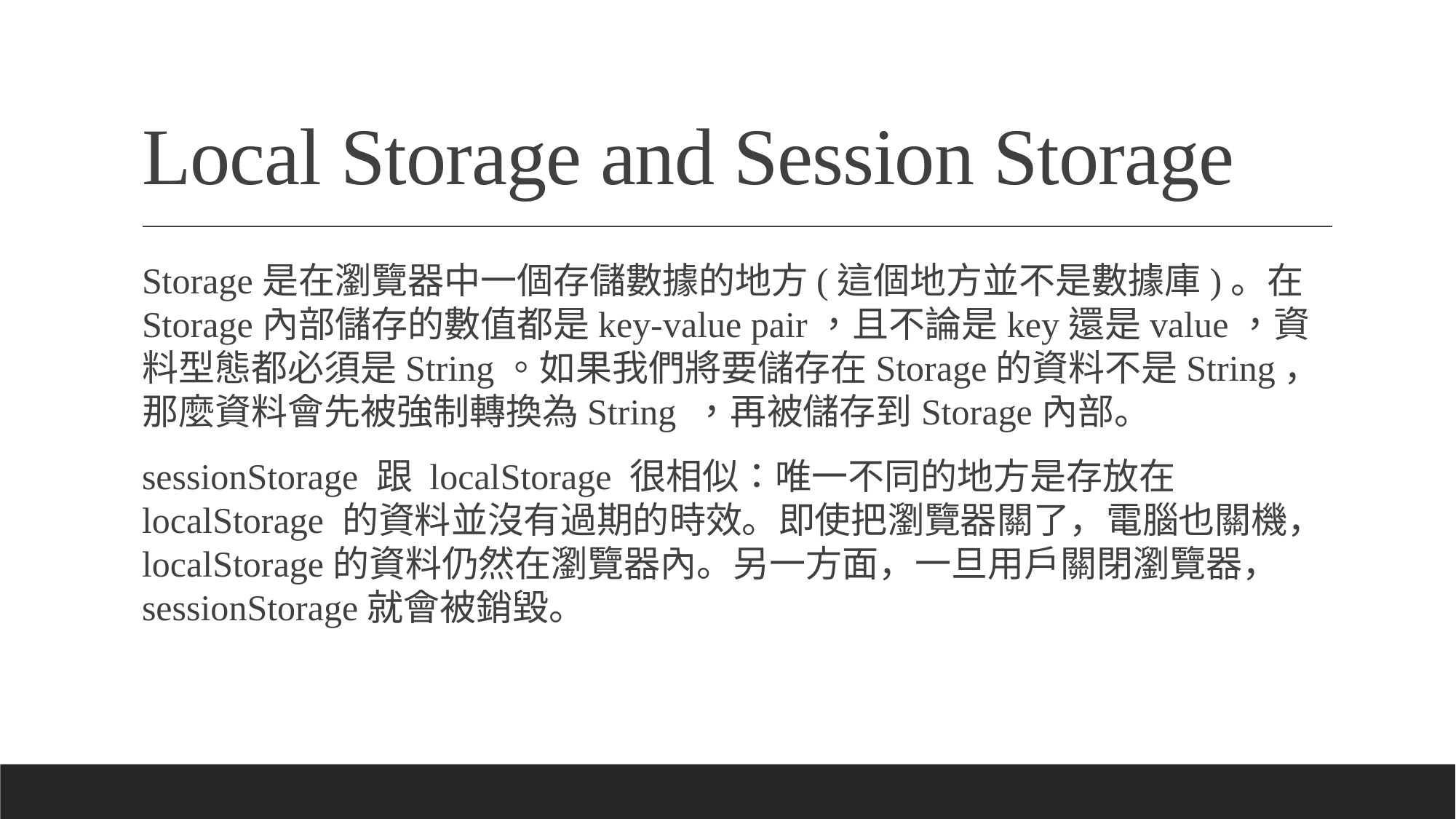

# Local Storage and Session Storage
Storage是在瀏覽器中一個存儲數據的地方(這個地方並不是數據庫)。在Storage內部儲存的數值都是key-value pair，且不論是key還是value，資料型態都必須是String。如果我們將要儲存在Storage的資料不是String，那麼資料會先被強制轉換為String ，再被儲存到Storage內部。
sessionStorage 跟 localStorage 很相似：唯一不同的地方是存放在 localStorage 的資料並沒有過期的時效。即使把瀏覽器關了，電腦也關機， localStorage的資料仍然在瀏覽器內。另一方面，一旦用戶關閉瀏覽器， sessionStorage就會被銷毀。